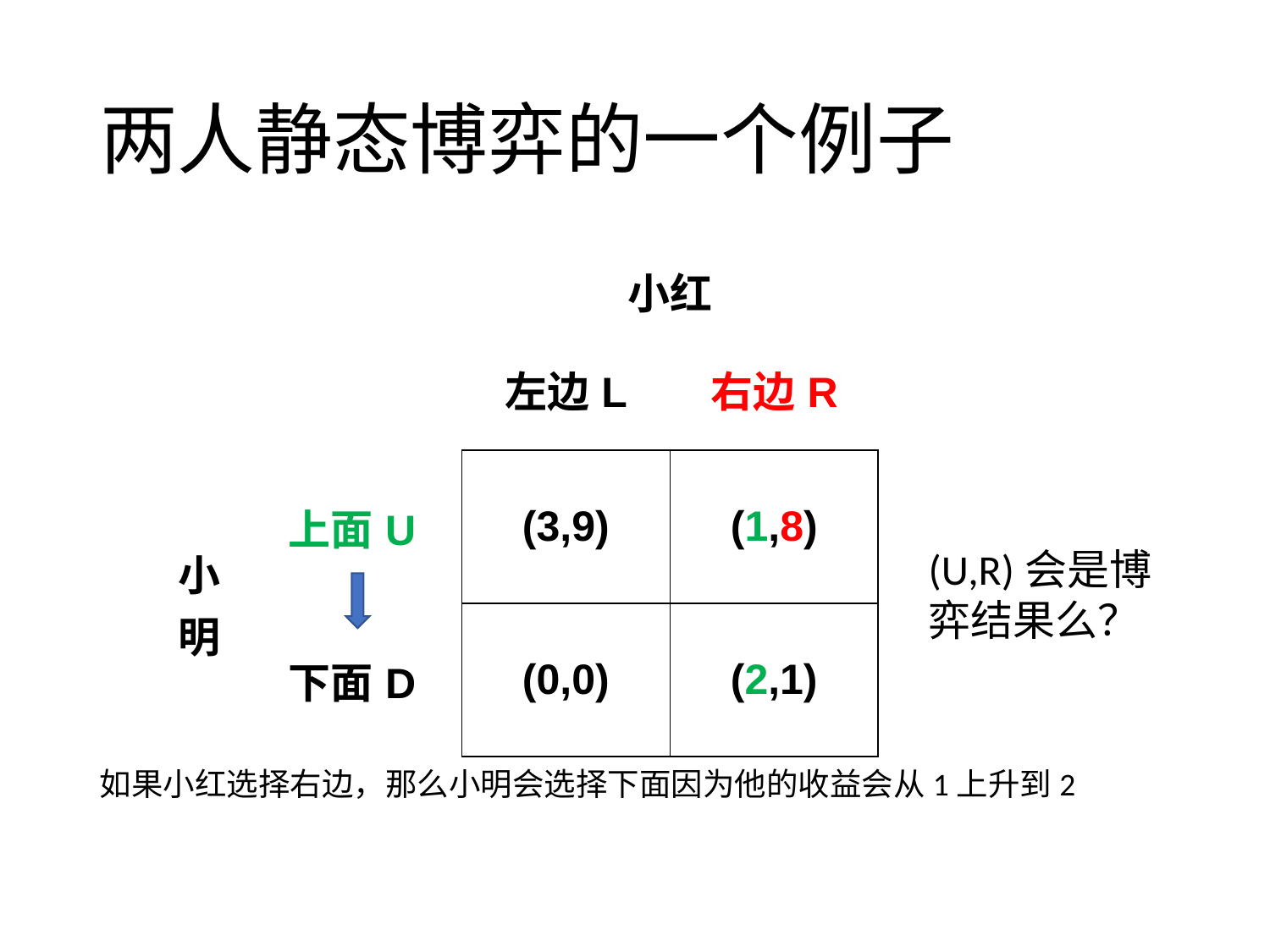

# 两人静态博弈的一个例子
|  |  | 小红 |  |
| --- | --- | --- | --- |
|  |  | 左边L | 右边R |
| 小明 | 上面U | (3,9) | (1,8) |
|  | 下面D | (0,0) | (2,1) |

(U,R)会是博弈结果么？

如果小红选择右边，那么小明会选择下面因为他的收益会从1上升到2